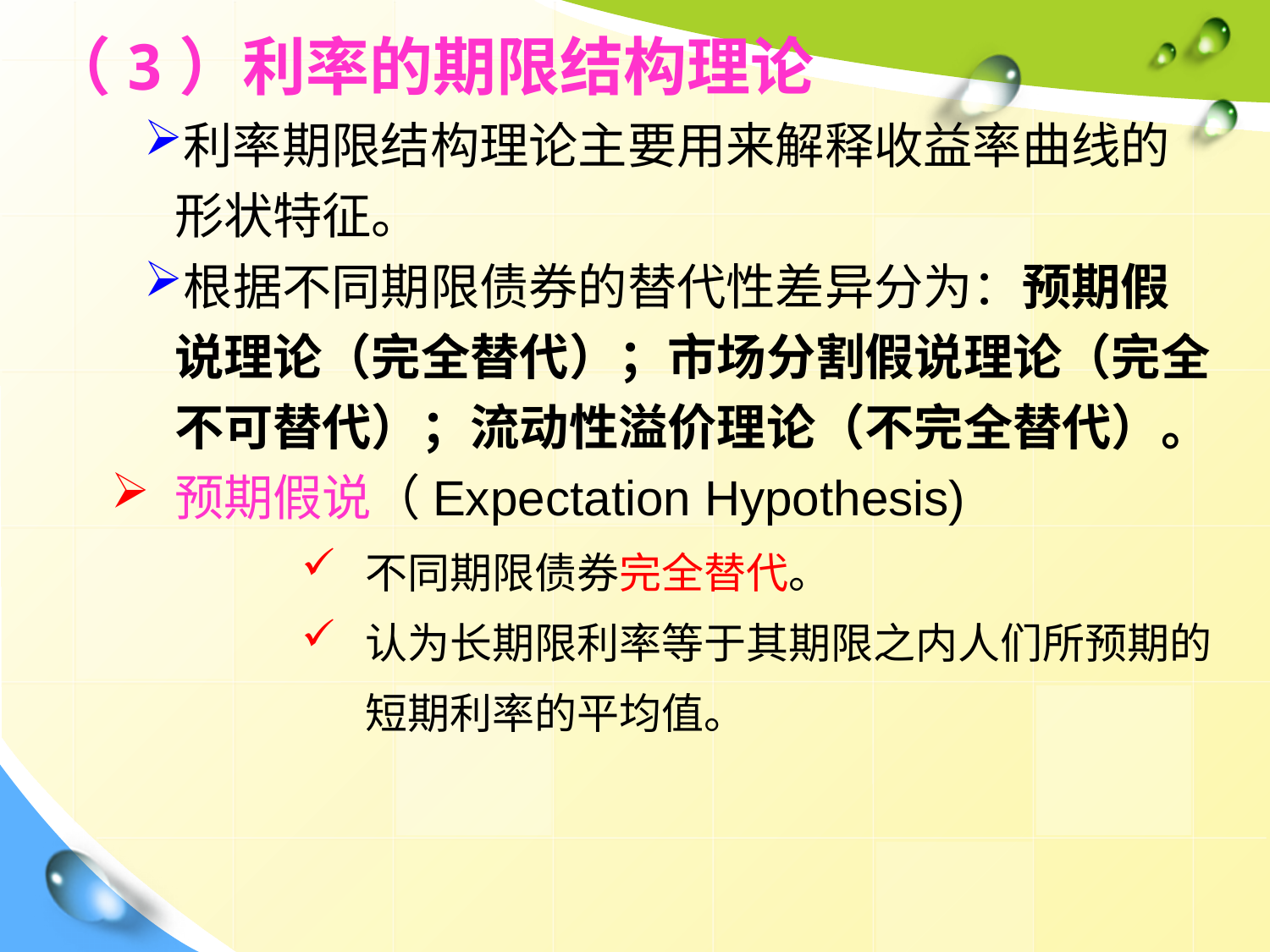

（3）利率的期限结构理论
利率期限结构理论主要用来解释收益率曲线的形状特征。
根据不同期限债券的替代性差异分为：预期假说理论（完全替代）；市场分割假说理论（完全不可替代）；流动性溢价理论（不完全替代）。
预期假说（Expectation Hypothesis)
不同期限债券完全替代。
认为长期限利率等于其期限之内人们所预期的短期利率的平均值。